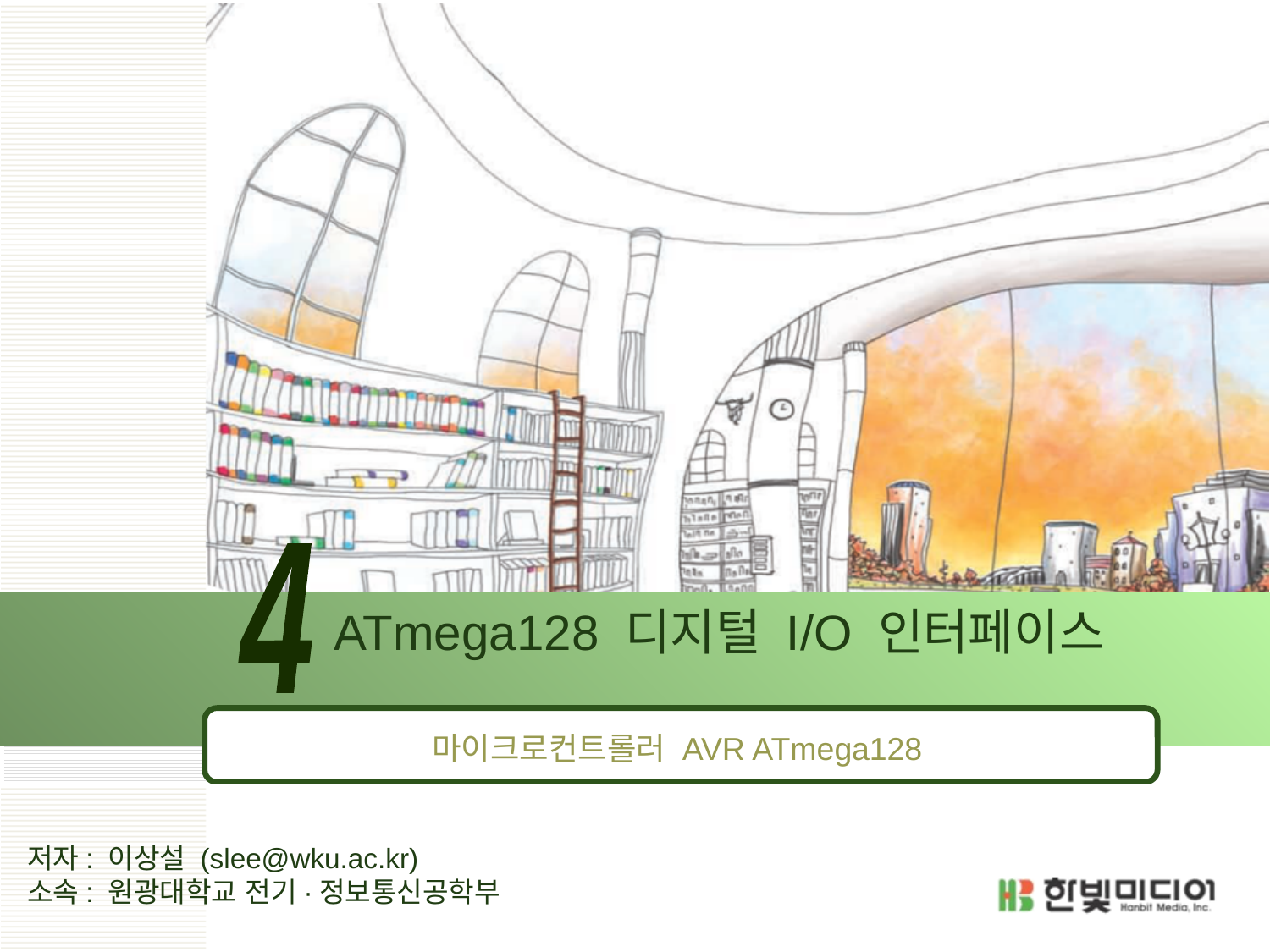

4
# ATmega128 디지털 I/O 인터페이스
마이크로컨트롤러 AVR ATmega128
저자: 이상설 (slee@wku.ac.kr)
소속: 원광대학교 전기·정보통신공학부